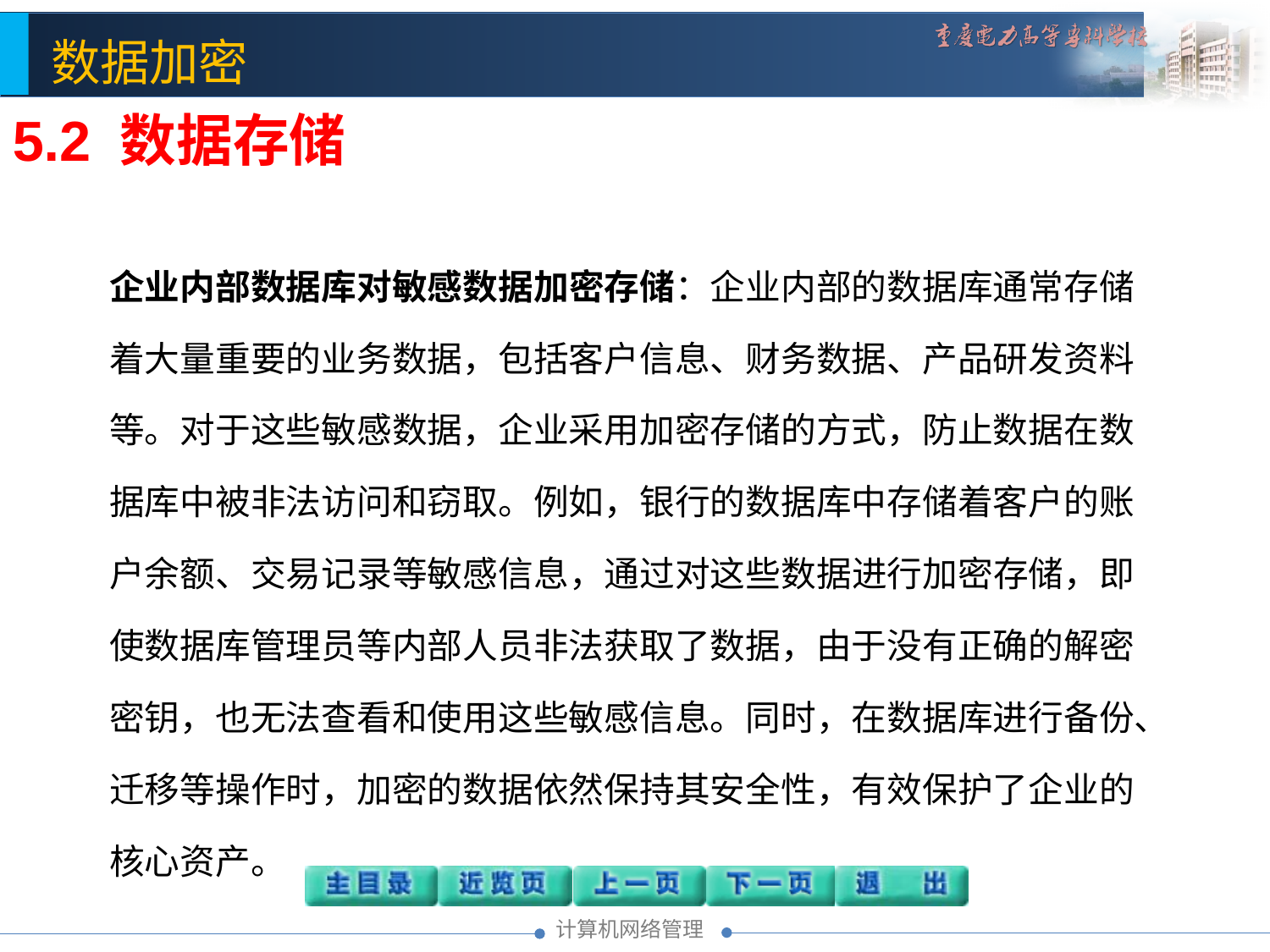

5.2 数据存储
企业内部数据库对敏感数据加密存储：企业内部的数据库通常存储着大量重要的业务数据，包括客户信息、财务数据、产品研发资料等。对于这些敏感数据，企业采用加密存储的方式，防止数据在数据库中被非法访问和窃取。例如，银行的数据库中存储着客户的账户余额、交易记录等敏感信息，通过对这些数据进行加密存储，即使数据库管理员等内部人员非法获取了数据，由于没有正确的解密密钥，也无法查看和使用这些敏感信息。同时，在数据库进行备份、迁移等操作时，加密的数据依然保持其安全性，有效保护了企业的核心资产。